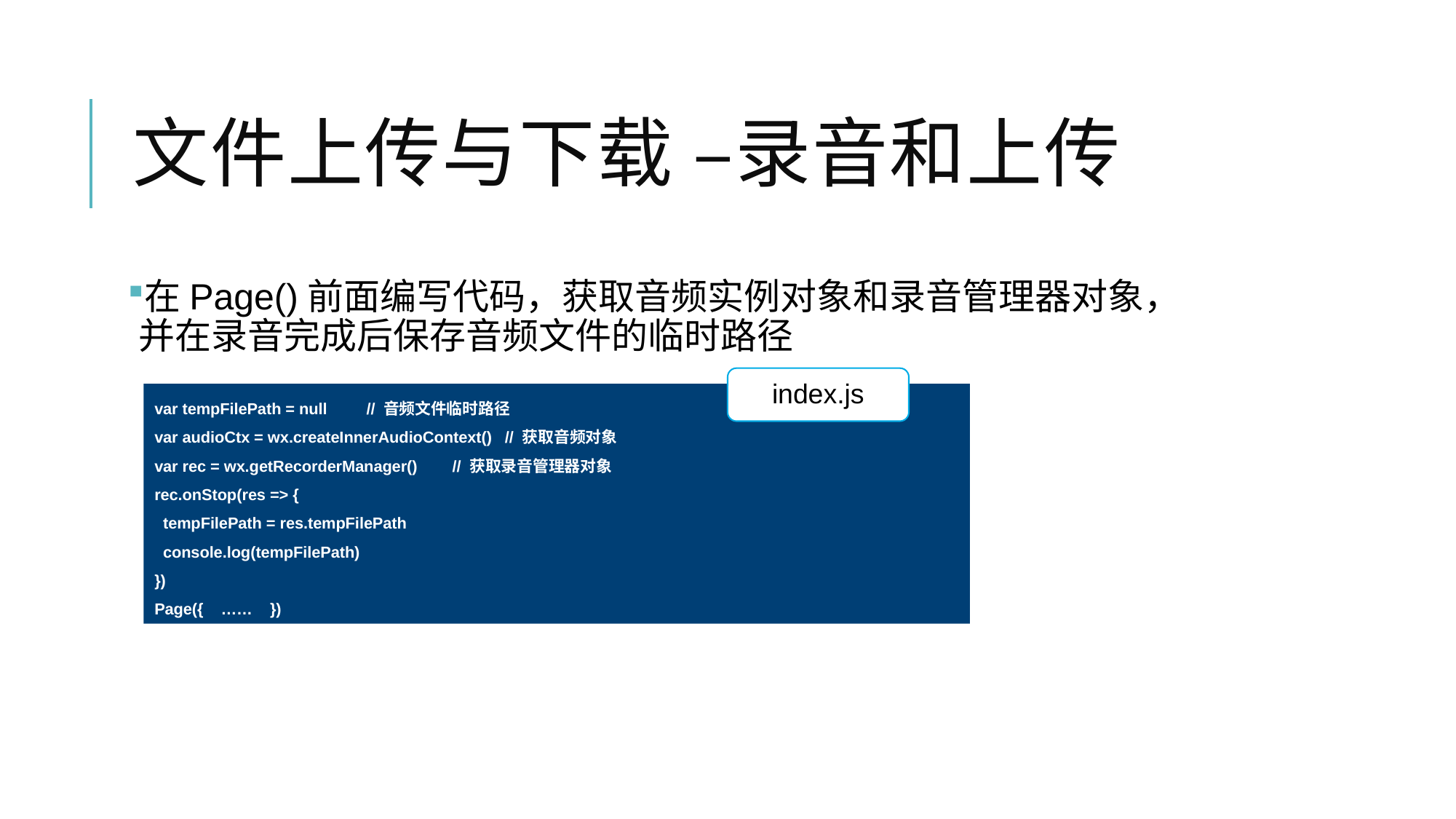

# 文件上传与下载 –录音和上传
在Page()前面编写代码，获取音频实例对象和录音管理器对象，并在录音完成后保存音频文件的临时路径
index.js
var tempFilePath = null         // 音频文件临时路径
var audioCtx = wx.createInnerAudioContext()   // 获取音频对象
var rec = wx.getRecorderManager()        // 获取录音管理器对象
rec.onStop(res => {
  tempFilePath = res.tempFilePath
  console.log(tempFilePath)
})
Page({    ……    })